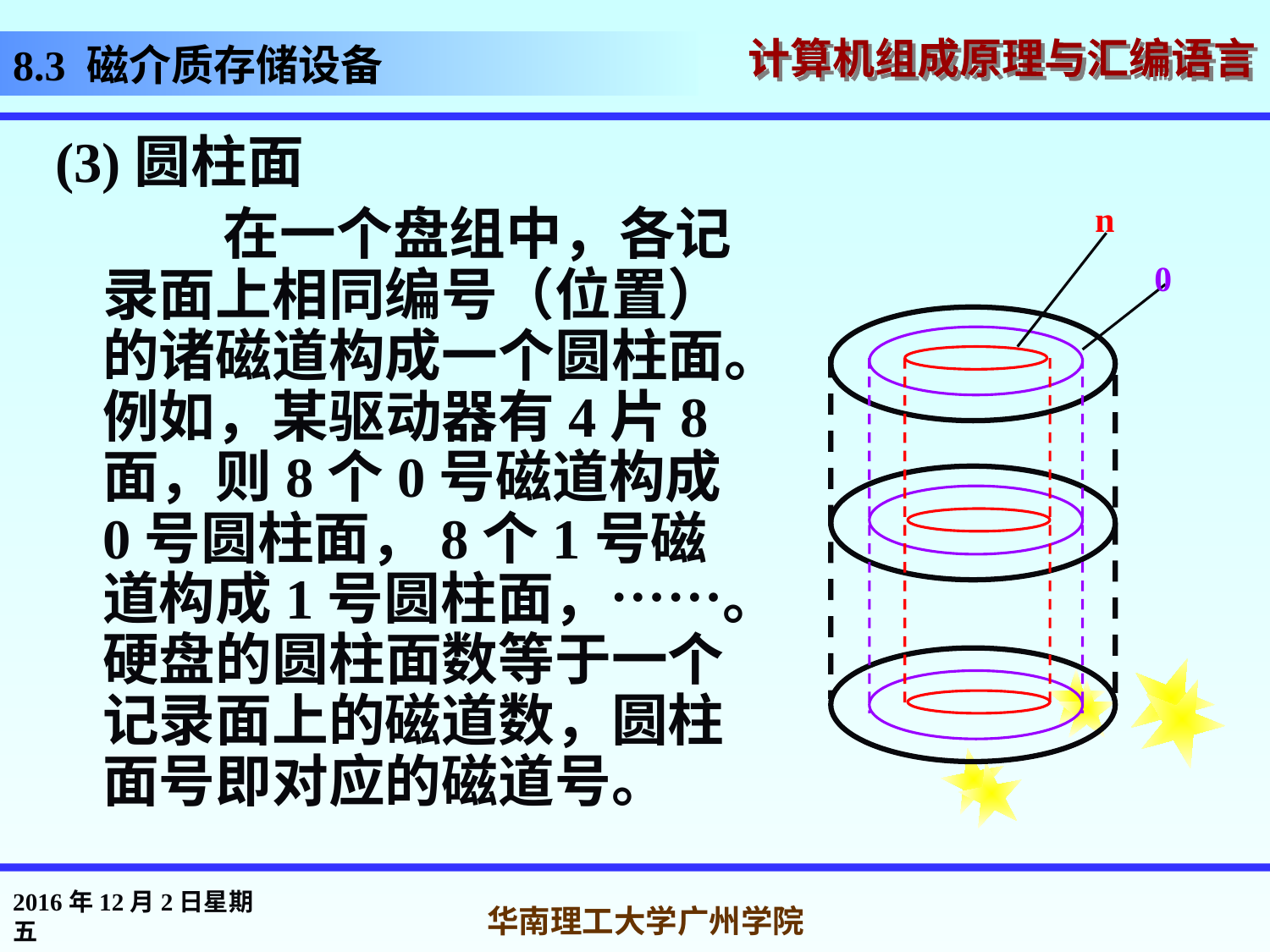

# 8.3 磁介质存储设备
(3)圆柱面
            在一个盘组中，各记录面上相同编号（位置）的诸磁道构成一个圆柱面。例如，某驱动器有4片8面，则8个0号磁道构成0号圆柱面，8个1号磁道构成1号圆柱面，……。硬盘的圆柱面数等于一个记录面上的磁道数，圆柱面号即对应的磁道号。
n

0

2016年12月2日星期五
华南理工大学广州学院